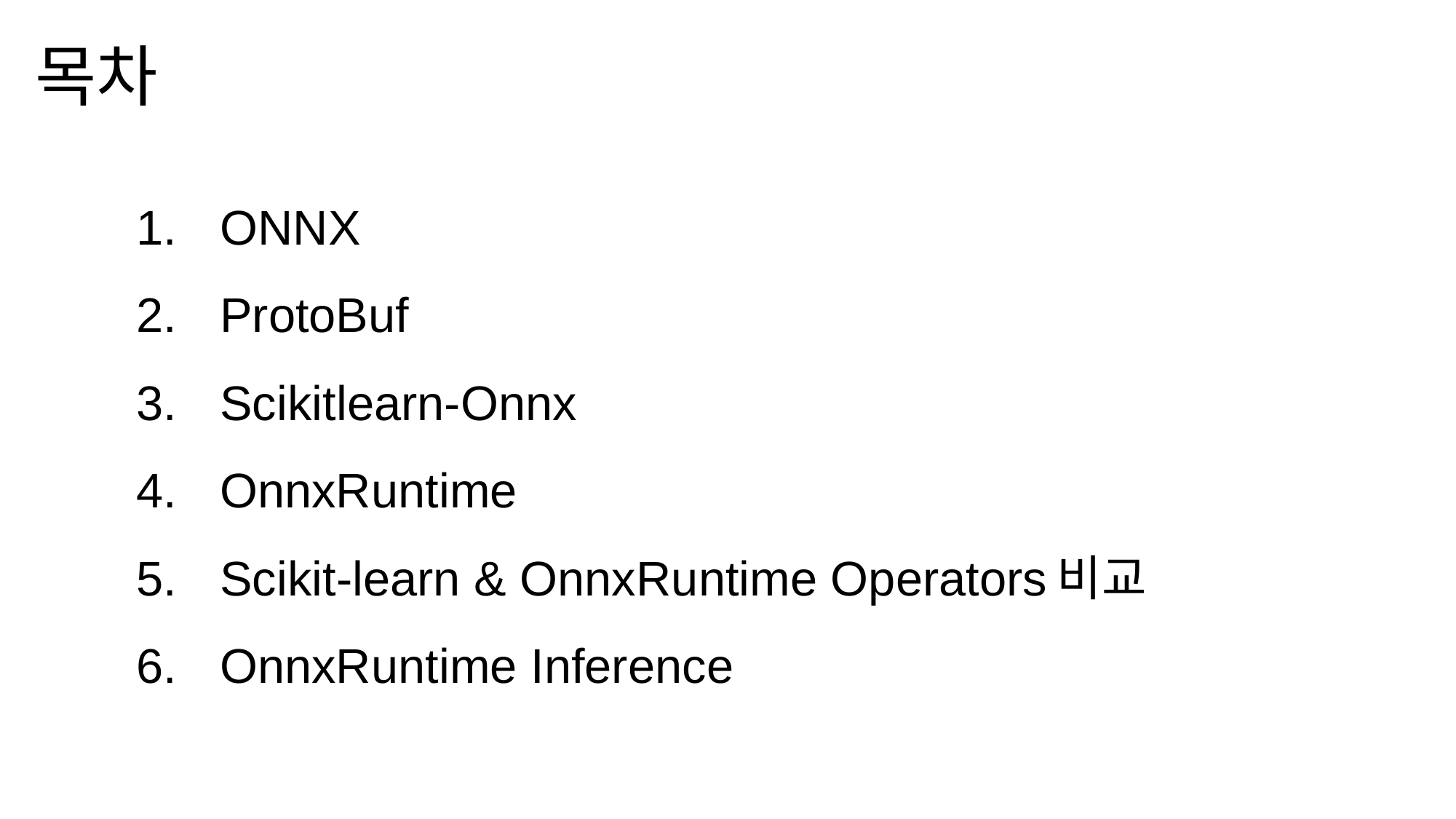

# 목차
ONNX
ProtoBuf
Scikitlearn-Onnx
OnnxRuntime
Scikit-learn & OnnxRuntime Operators비교
OnnxRuntime Inference